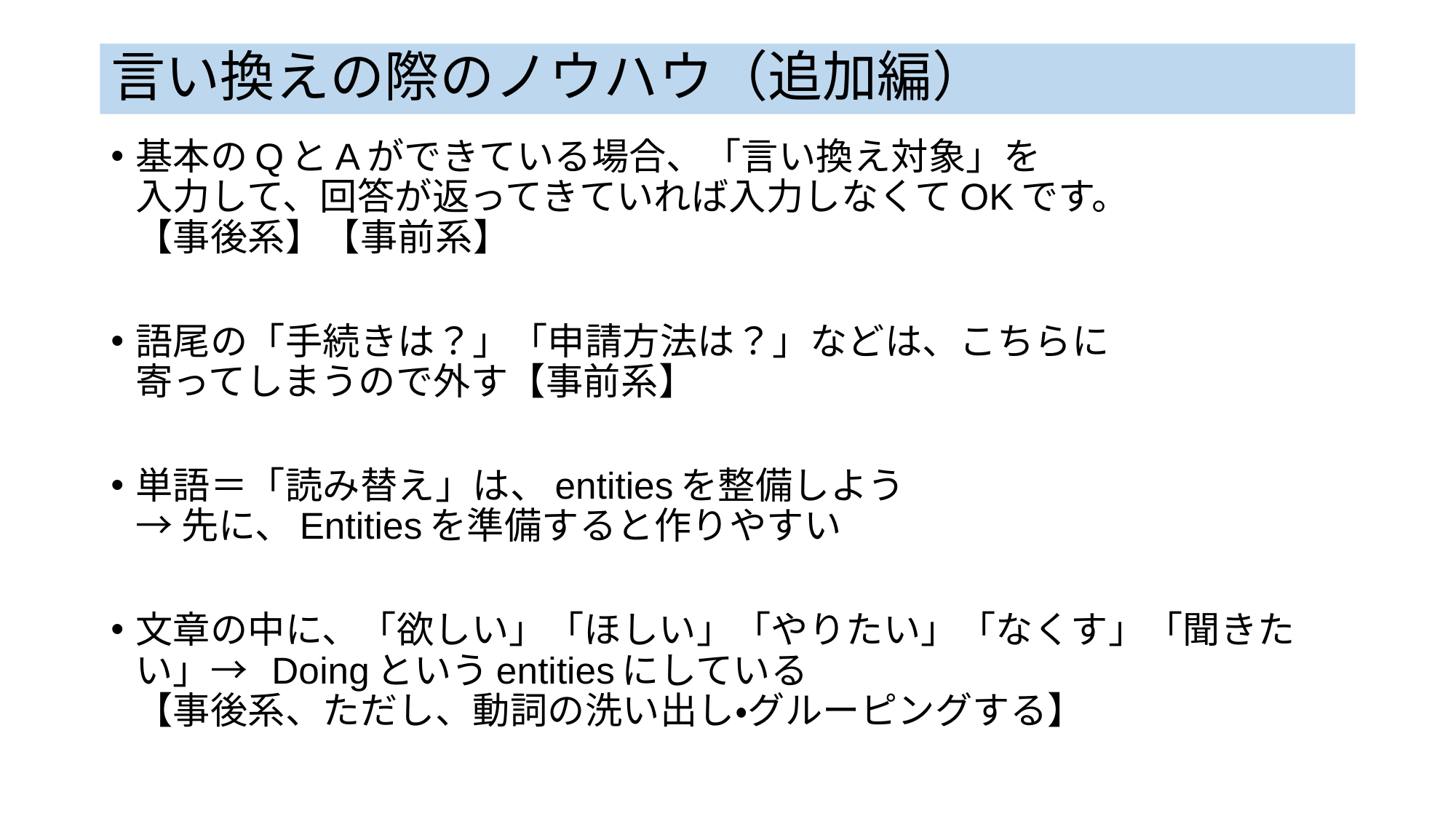

# 言い換えの際のノウハウ（追加編）
基本のQとAができている場合、「言い換え対象」を
入力して、回答が返ってきていれば入力しなくてOKです。
【事後系】【事前系】

語尾の「手続きは？」「申請方法は？」などは、こちらに
寄ってしまうので外す【事前系】

単語＝「読み替え」は、entitiesを整備しよう
→ 先に、Entitiesを準備すると作りやすい

文章の中に、「欲しい」「ほしい」「やりたい」「なくす」「聞きたい」→  Doingというentitiesにしている
【事後系、ただし、動詞の洗い出し・グルーピングする】